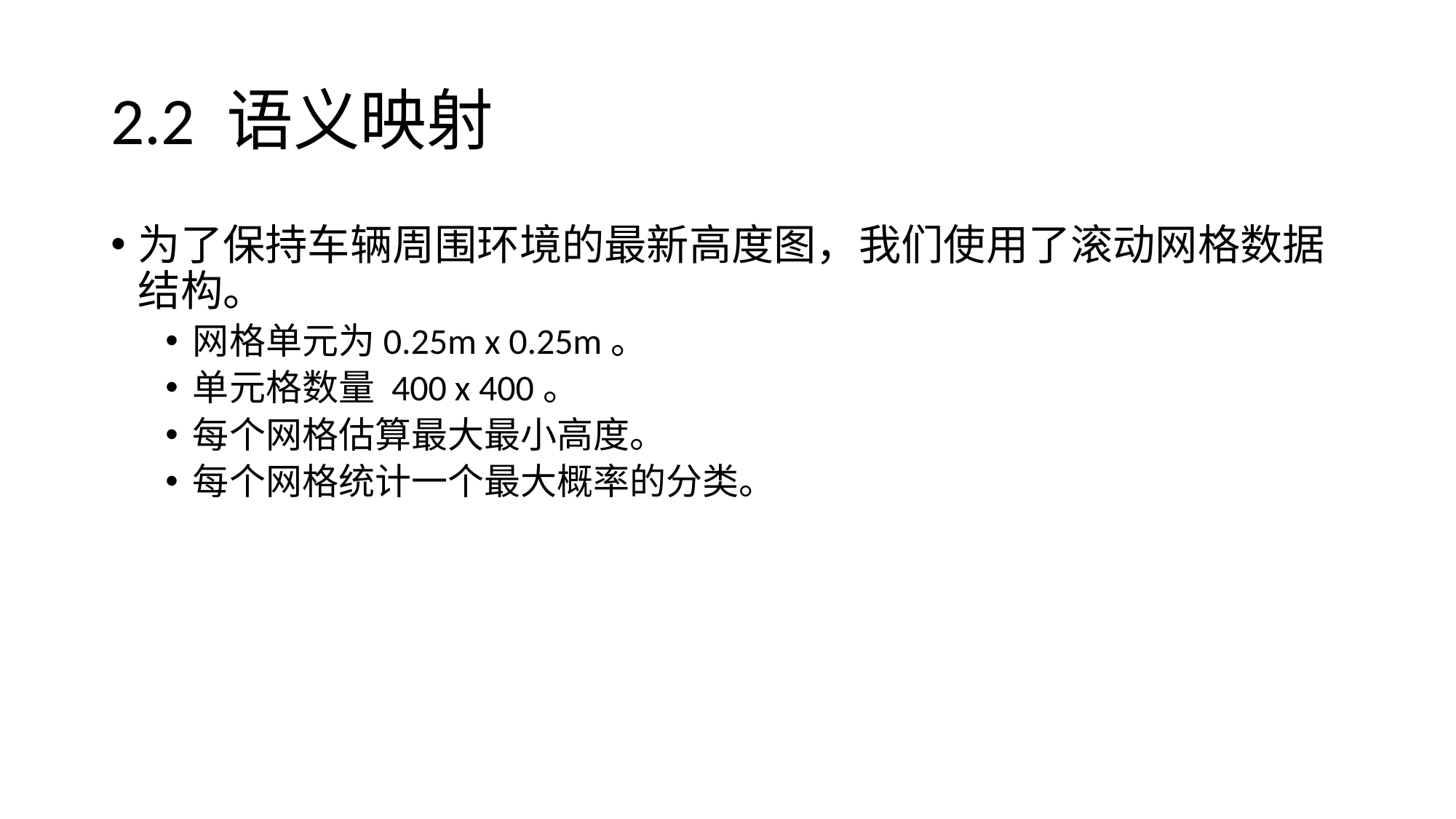

# 2.2 语义映射
为了保持车辆周围环境的最新高度图，我们使用了滚动网格数据结构。
网格单元为0.25m x 0.25m。
单元格数量 400 x 400。
每个网格估算最大最小高度。
每个网格统计一个最大概率的分类。